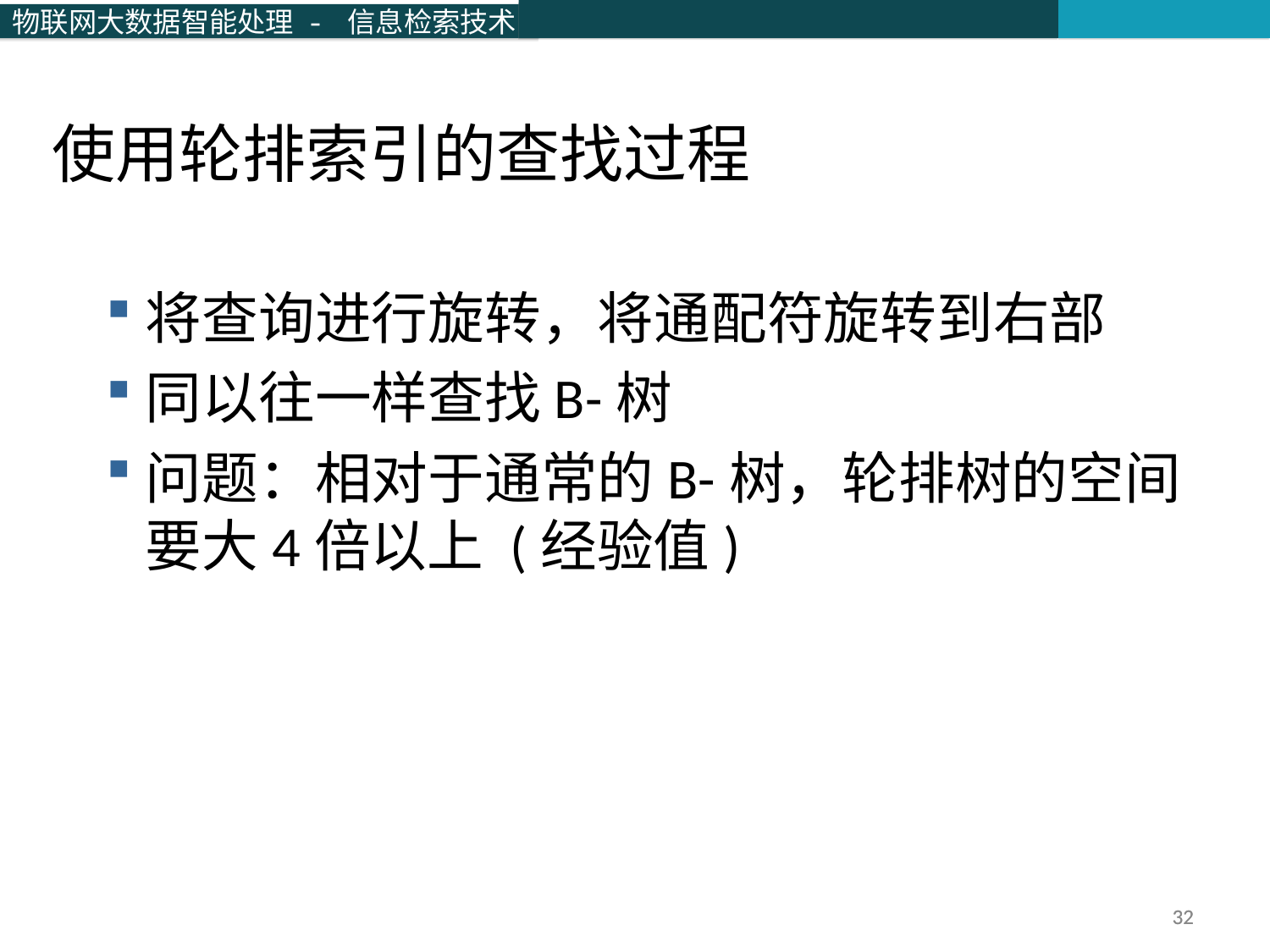

使用轮排索引的查找过程
将查询进行旋转，将通配符旋转到右部
同以往一样查找B-树
问题：相对于通常的B-树，轮排树的空间要大4倍以上 (经验值)
32
32